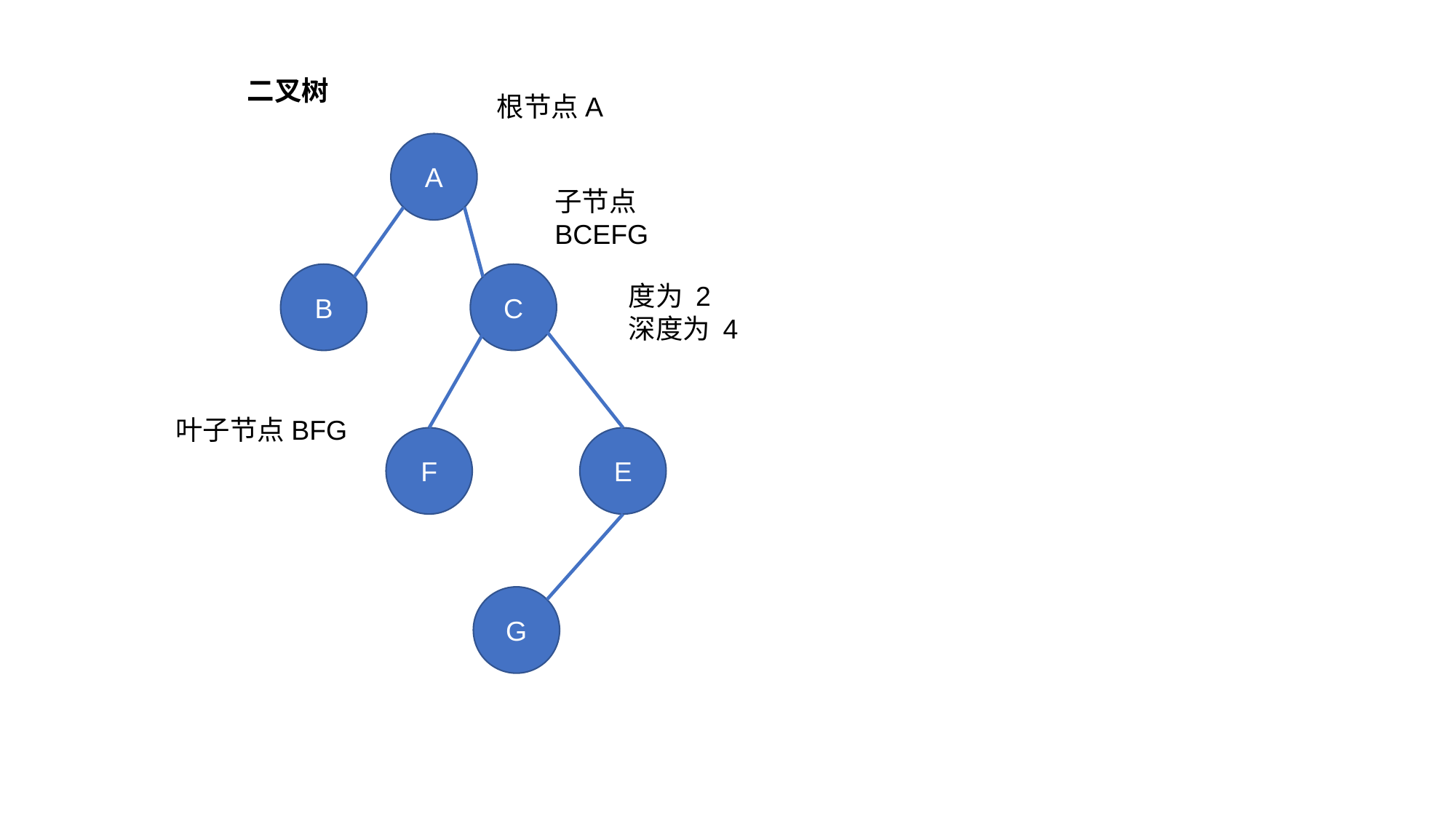

二叉树
根节点A
A
子节点BCEFG
B
C
度为 2
深度为 4
叶子节点BFG
F
E
G